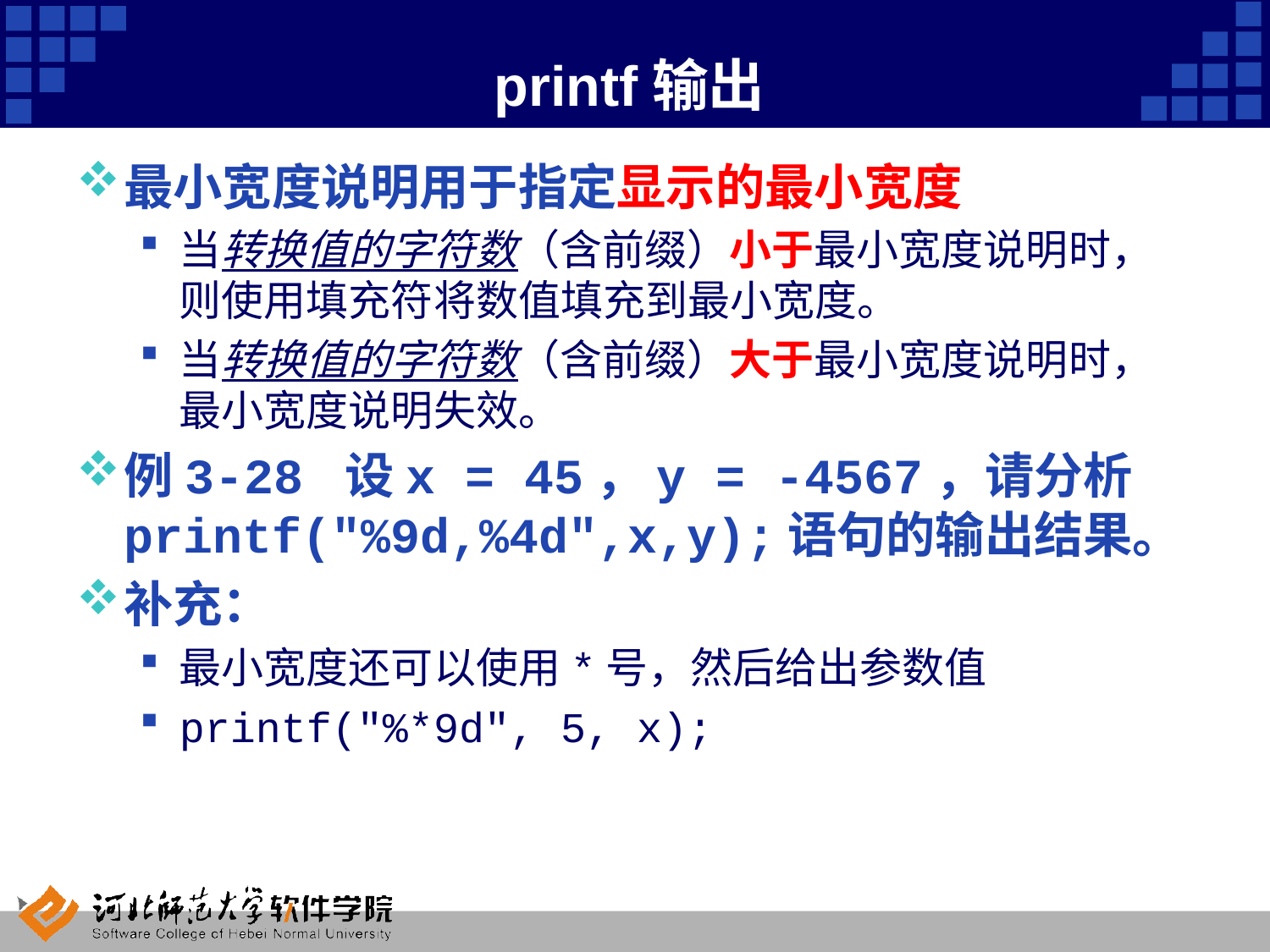

# printf输出
最小宽度说明用于指定显示的最小宽度
当转换值的字符数（含前缀）小于最小宽度说明时，则使用填充符将数值填充到最小宽度。
当转换值的字符数（含前缀）大于最小宽度说明时，最小宽度说明失效。
例3-28 设x = 45，y = -4567，请分析printf("%9d,%4d",x,y);语句的输出结果。
补充：
最小宽度还可以使用*号，然后给出参数值
printf("%*9d", 5, x);